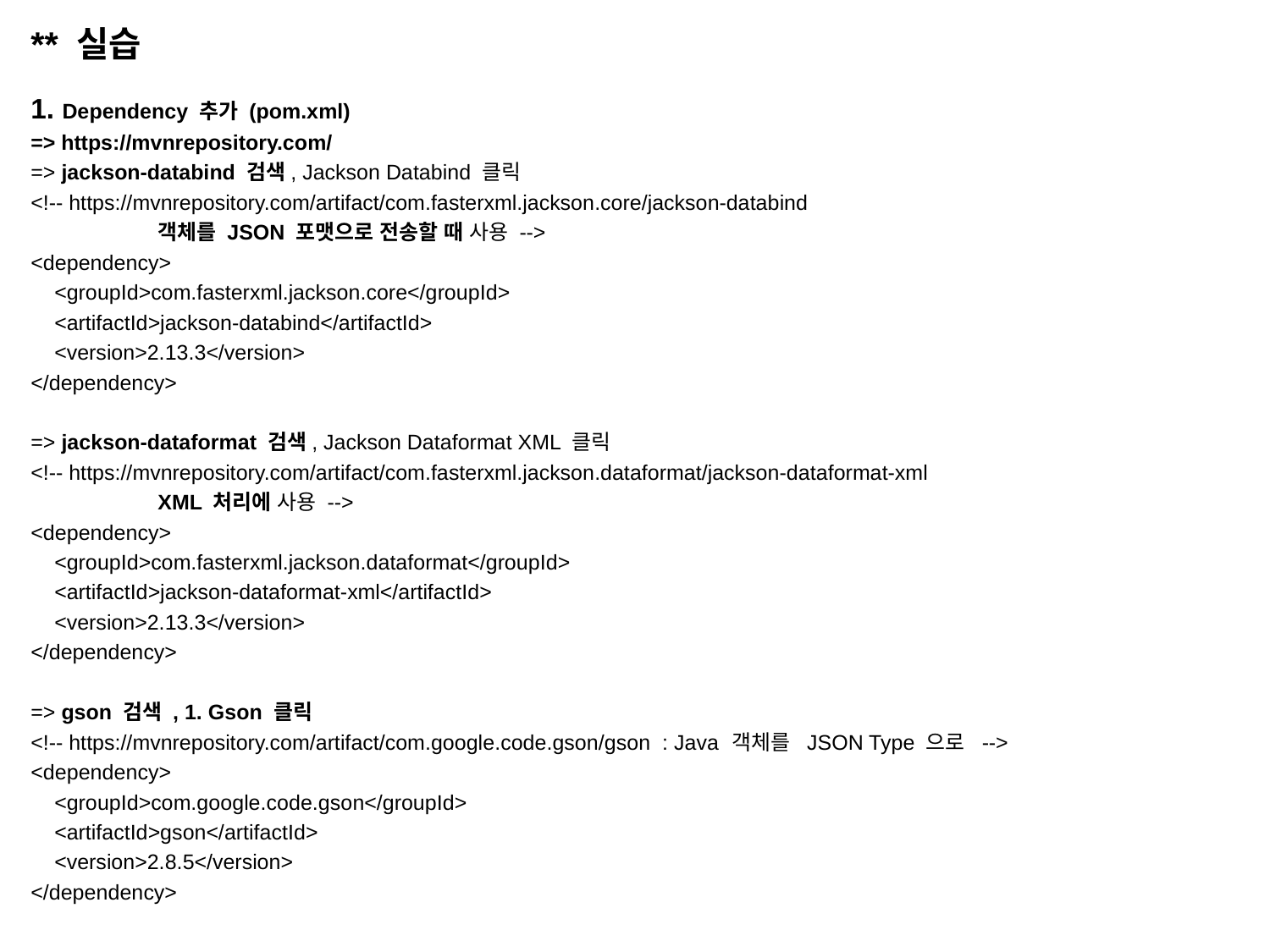

** 실습
1. Dependency 추가 (pom.xml)
=> https://mvnrepository.com/
=> jackson-databind 검색, Jackson Databind 클릭
<!-- https://mvnrepository.com/artifact/com.fasterxml.jackson.core/jackson-databind
	객체를 JSON 포맷으로 전송할 때 사용 -->
<dependency>
    <groupId>com.fasterxml.jackson.core</groupId>
    <artifactId>jackson-databind</artifactId>
    <version>2.13.3</version>
</dependency>
=> jackson-dataformat 검색, Jackson Dataformat XML 클릭
<!-- https://mvnrepository.com/artifact/com.fasterxml.jackson.dataformat/jackson-dataformat-xml
	XML 처리에 사용 -->
<dependency>
    <groupId>com.fasterxml.jackson.dataformat</groupId>
    <artifactId>jackson-dataformat-xml</artifactId>
    <version>2.13.3</version>
</dependency>
=> gson 검색 , 1. Gson 클릭
<!-- https://mvnrepository.com/artifact/com.google.code.gson/gson  : Java 객체를  JSON Type 으로  -->
<dependency>
    <groupId>com.google.code.gson</groupId>
    <artifactId>gson</artifactId>
    <version>2.8.5</version>
</dependency>